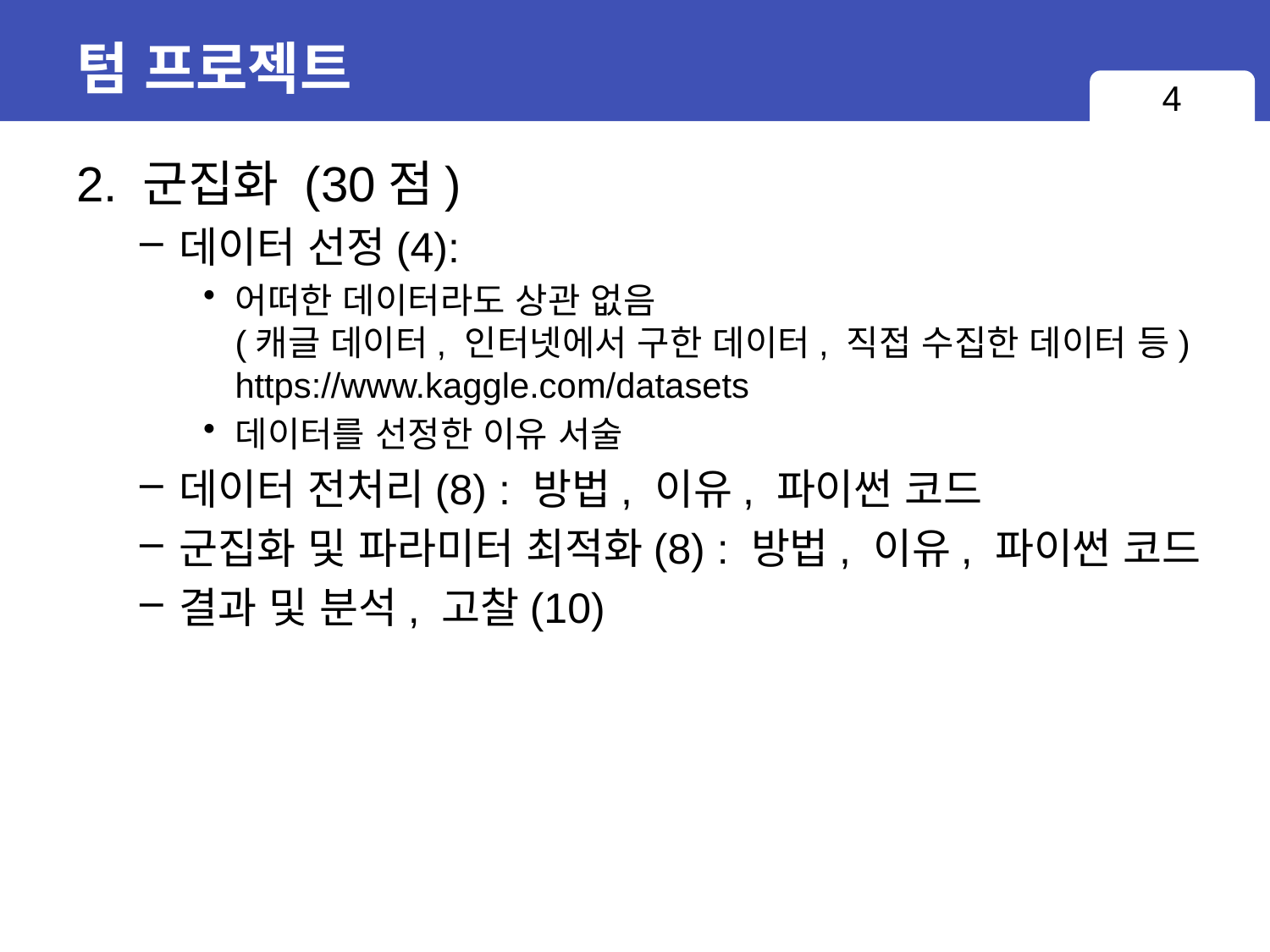

# 텀 프로젝트
4
2. 군집화 (30점)
데이터 선정(4):
어떠한 데이터라도 상관 없음
(캐글 데이터, 인터넷에서 구한 데이터, 직접 수집한 데이터 등)
https://www.kaggle.com/datasets
데이터를 선정한 이유 서술
데이터 전처리(8) : 방법, 이유, 파이썬 코드
군집화 및 파라미터 최적화(8) : 방법, 이유, 파이썬 코드
결과 및 분석, 고찰(10)